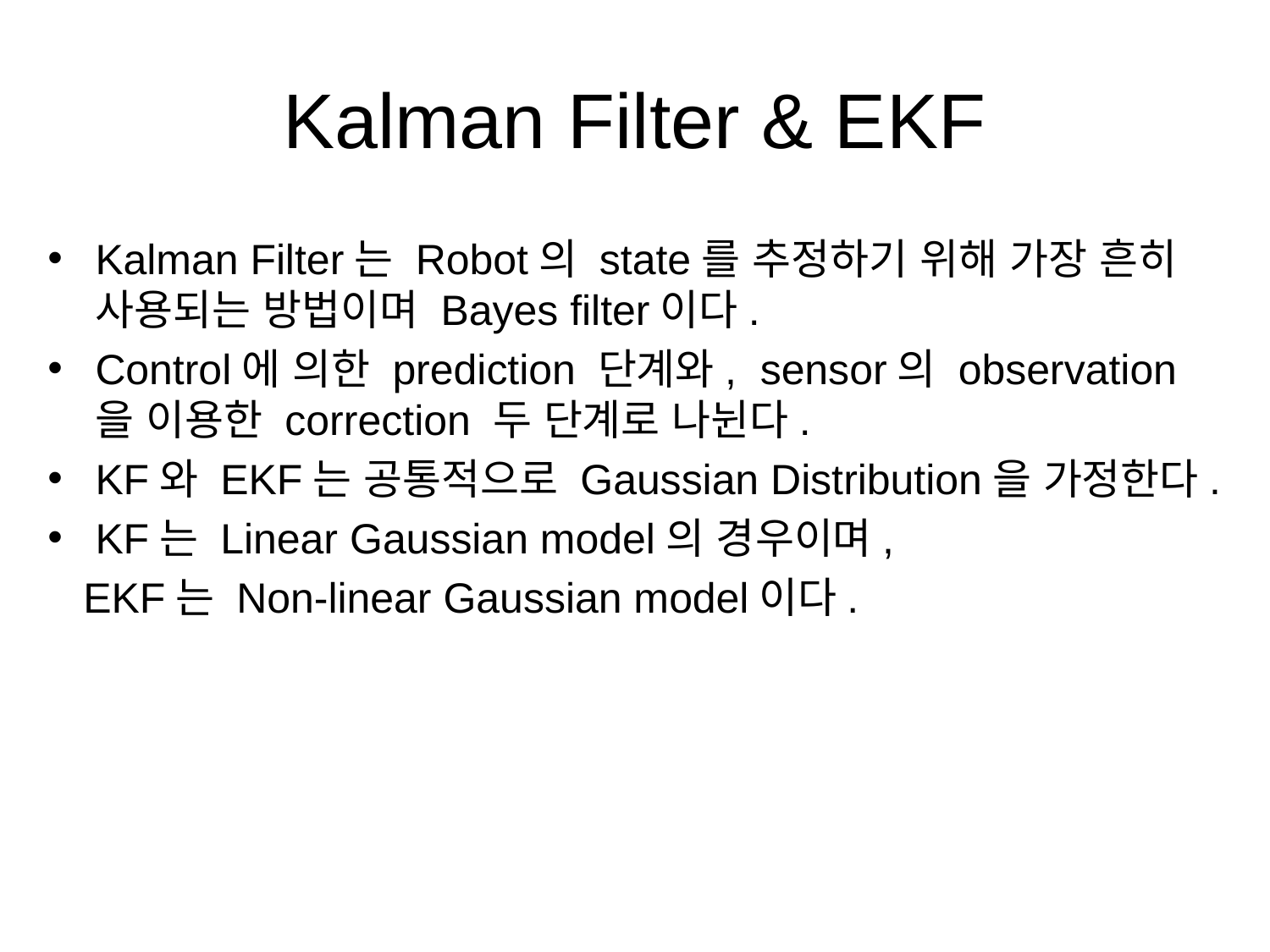

# Kalman Filter & EKF
Kalman Filter는 Robot의 state를 추정하기 위해 가장 흔히 사용되는 방법이며 Bayes filter이다.
Control에 의한 prediction 단계와,  sensor의 observation을 이용한 correction 두 단계로 나뉜다.
KF와 EKF는 공통적으로 Gaussian Distribution을 가정한다.
KF는 Linear Gaussian model의 경우이며,
   EKF는 Non-linear Gaussian model이다.